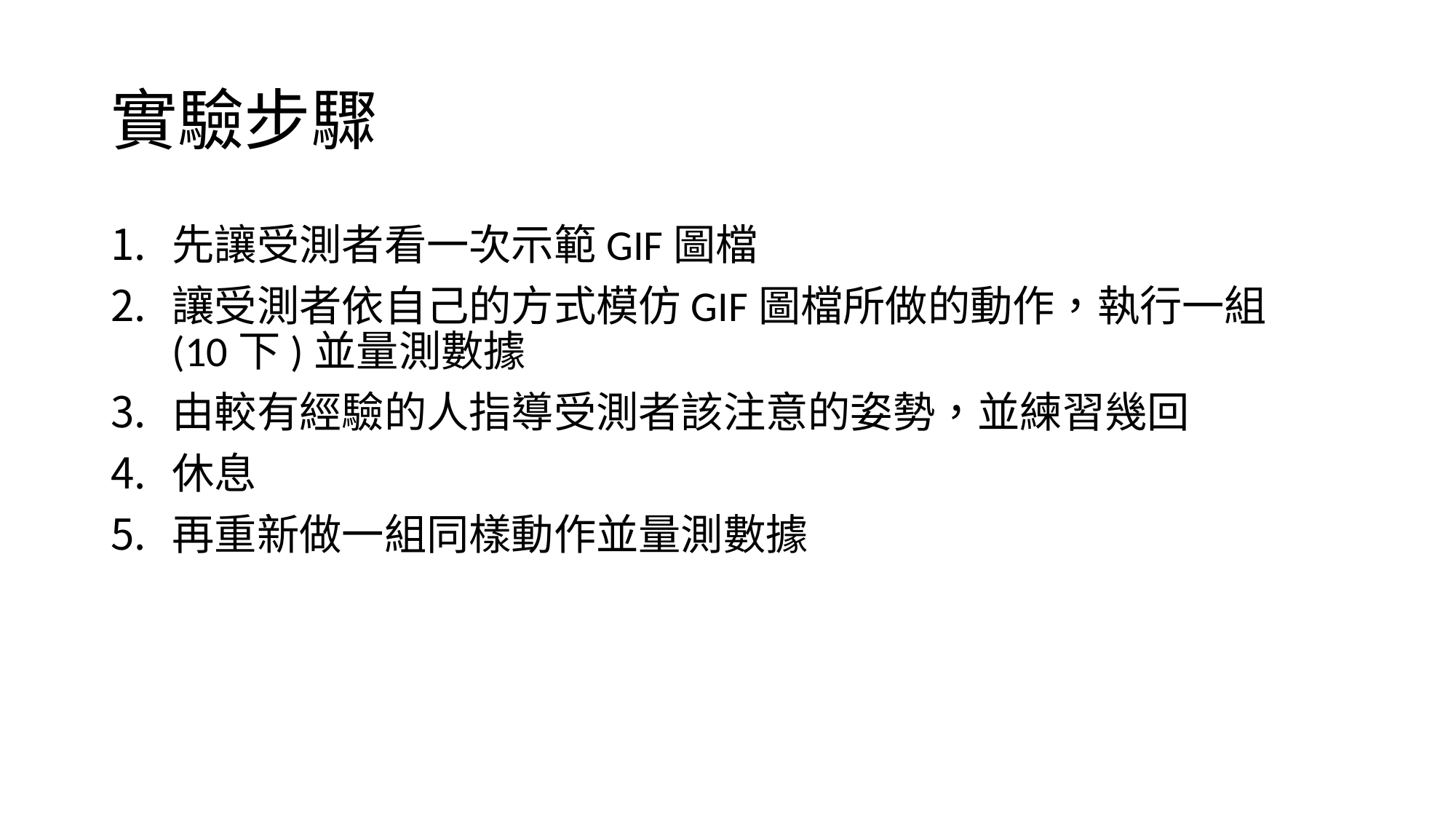

# 實驗步驟
先讓受測者看一次示範GIF圖檔
讓受測者依自己的方式模仿GIF圖檔所做的動作，執行一組
(10下)並量測數據
由較有經驗的人指導受測者該注意的姿勢，並練習幾回
休息
再重新做一組同樣動作並量測數據